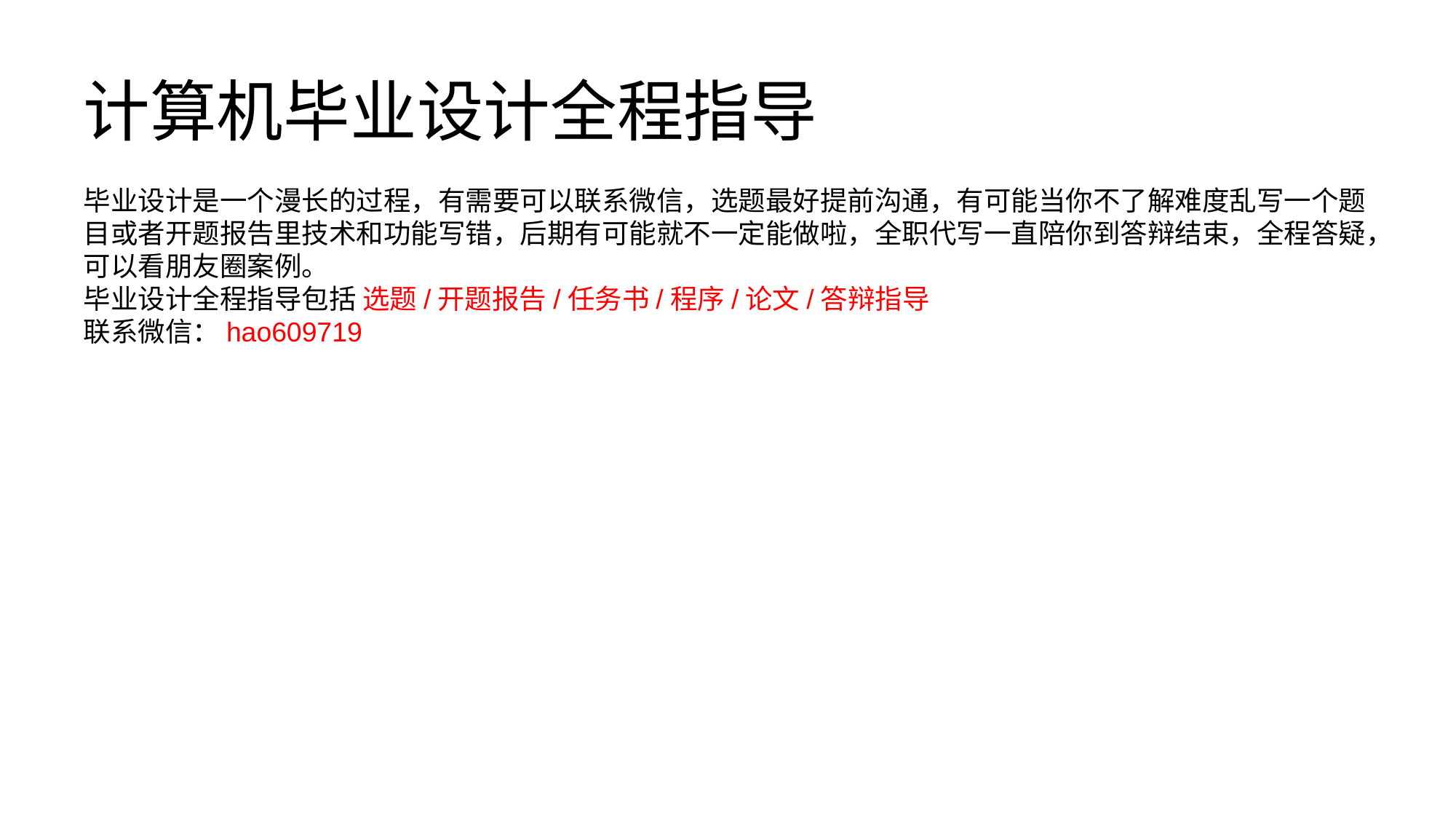

# 计算机毕业设计全程指导
毕业设计是一个漫长的过程，有需要可以联系微信，选题最好提前沟通，有可能当你不了解难度乱写一个题目或者开题报告里技术和功能写错，后期有可能就不一定能做啦，全职代写一直陪你到答辩结束，全程答疑，可以看朋友圈案例。
毕业设计全程指导包括 选题/开题报告/任务书/程序/论文/答辩指导
联系微信：hao609719